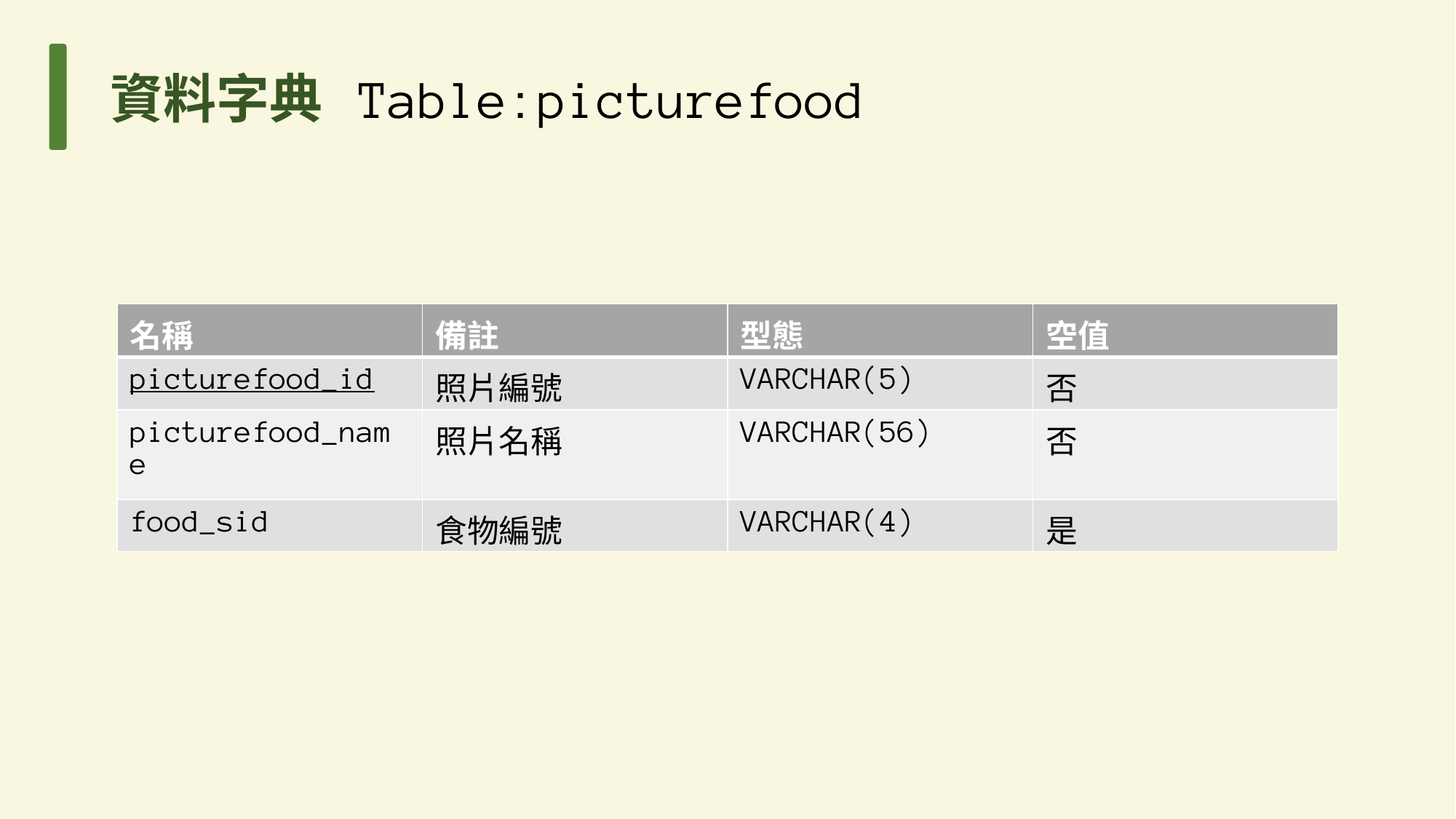

資料字典  Table:picturefood
| 名稱 | 備註 | 型態 | 空值 |
| --- | --- | --- | --- |
| picturefood\_id | 照片編號 | VARCHAR(5) | 否 |
| picturefood\_name | 照片名稱 | VARCHAR(56) | 否 |
| food\_sid | 食物編號 | VARCHAR(4) | 是 |